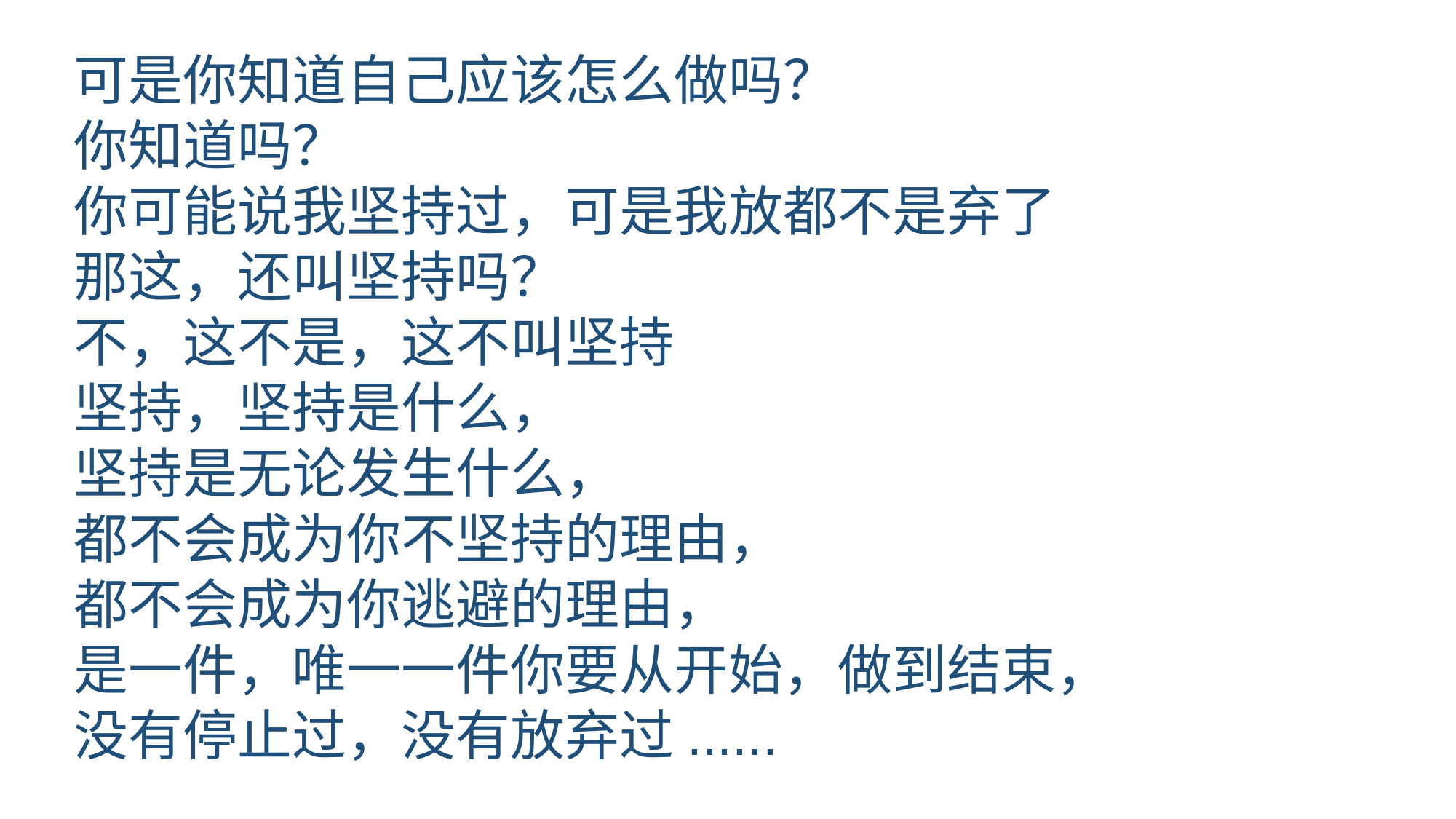

可是你知道自己应该怎么做吗？
你知道吗？
你可能说我坚持过，可是我放都不是弃了
那这，还叫坚持吗？
不，这不是，这不叫坚持
坚持，坚持是什么，
坚持是无论发生什么，
都不会成为你不坚持的理由，
都不会成为你逃避的理由，
是一件，唯一一件你要从开始，做到结束，
没有停止过，没有放弃过......